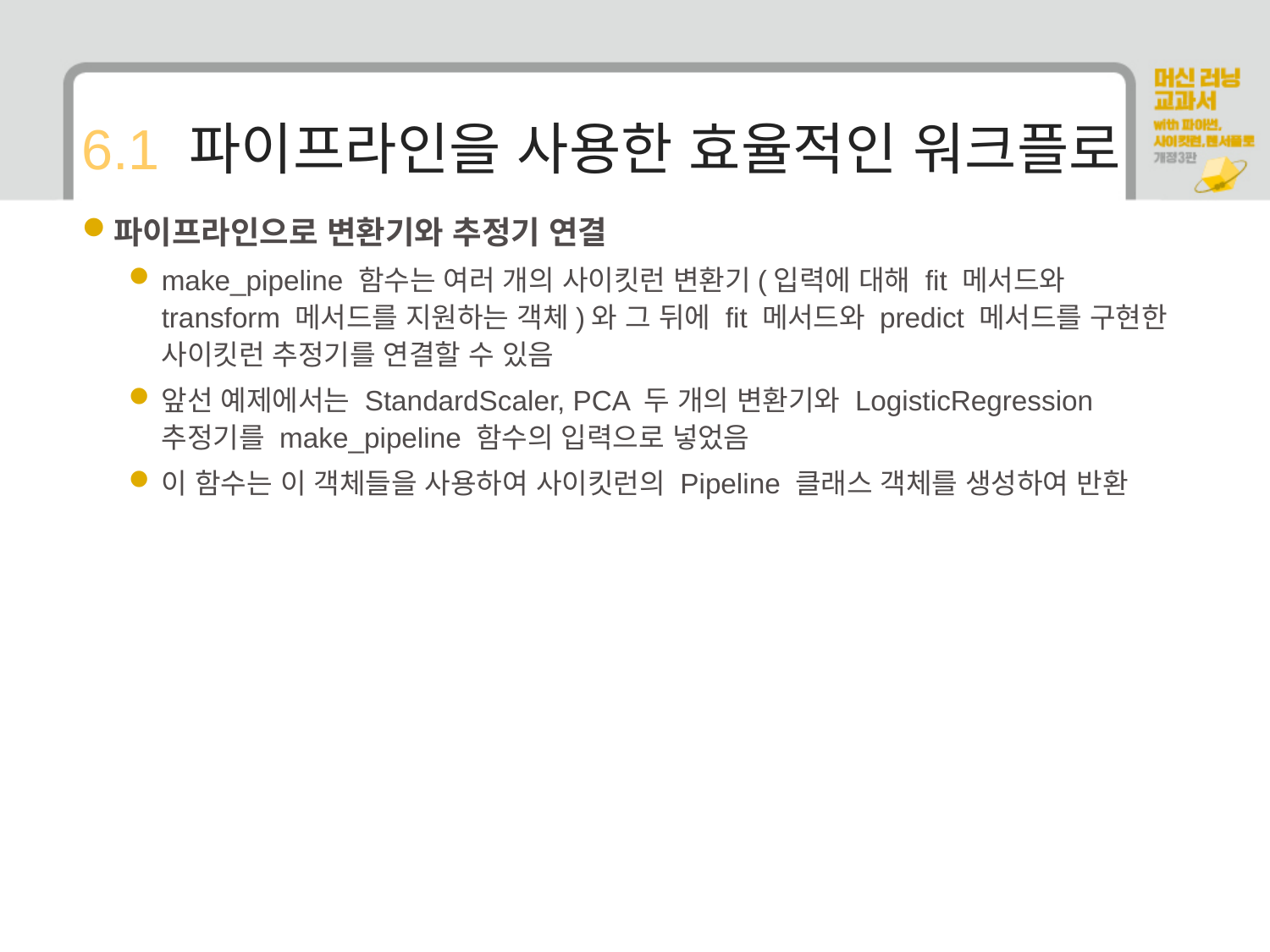

# 6.1 파이프라인을 사용한 효율적인 워크플로
파이프라인으로 변환기와 추정기 연결
make_pipeline 함수는 여러 개의 사이킷런 변환기(입력에 대해 fit 메서드와 transform 메서드를 지원하는 객체)와 그 뒤에 fit 메서드와 predict 메서드를 구현한 사이킷런 추정기를 연결할 수 있음
앞선 예제에서는 StandardScaler, PCA 두 개의 변환기와 LogisticRegression 추정기를 make_pipeline 함수의 입력으로 넣었음
이 함수는 이 객체들을 사용하여 사이킷런의 Pipeline 클래스 객체를 생성하여 반환